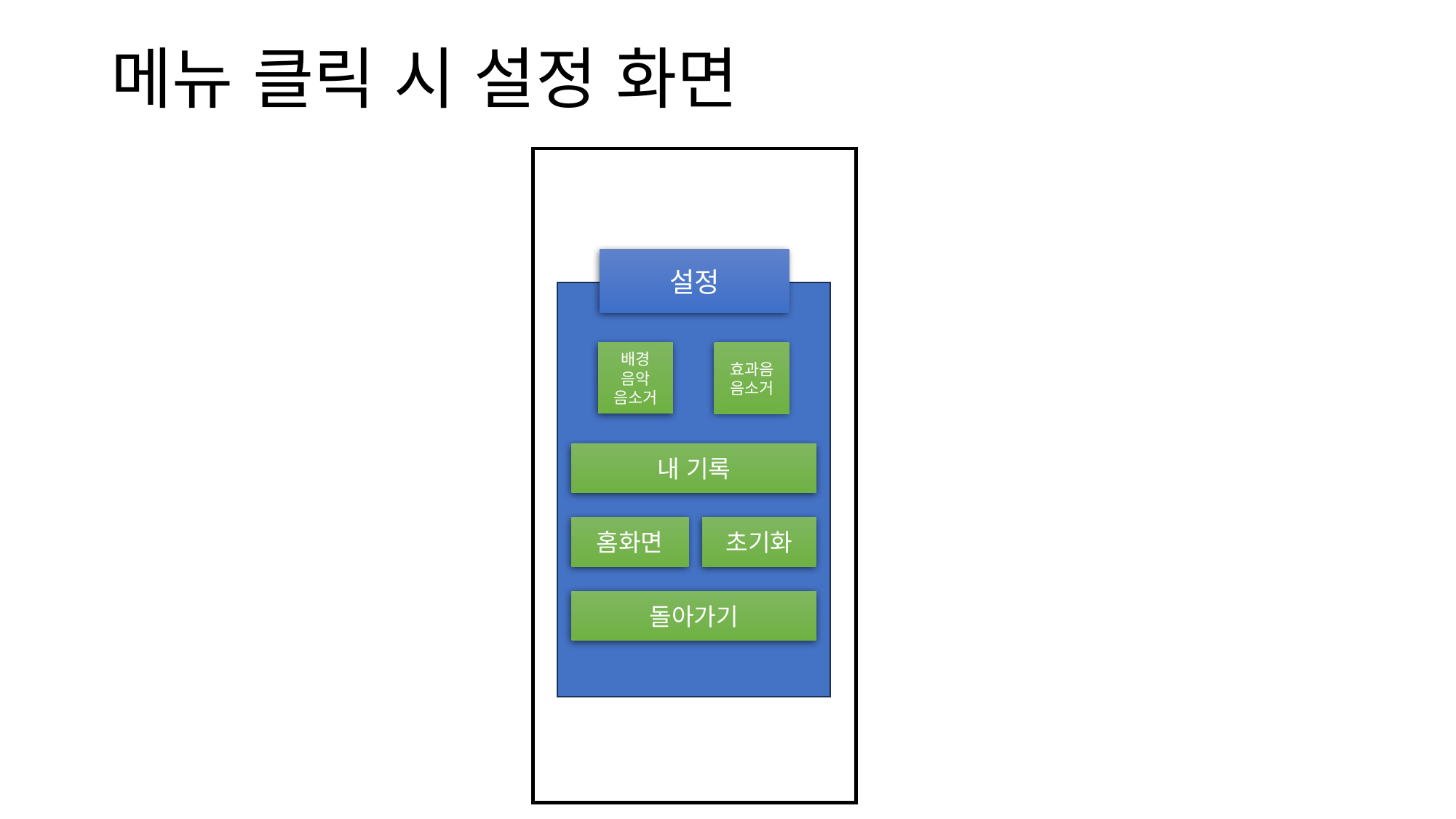

# 메뉴 클릭 시 설정 화면

설정

배경 음악 음소거
효과음 음소거
내 기록
홈화면
초기화
돌아가기